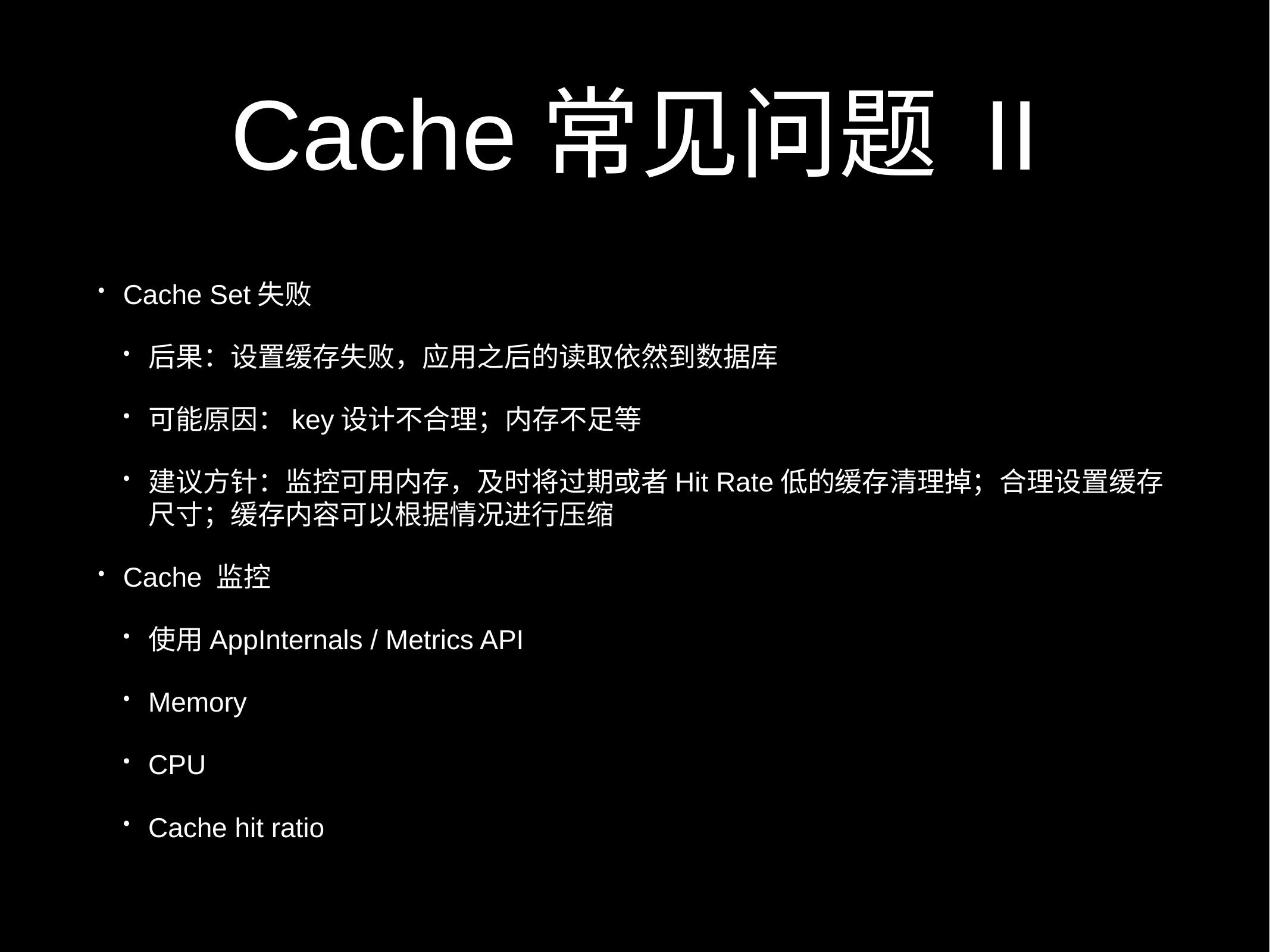

# Cache常见问题 II
Cache Set失败
后果：设置缓存失败，应用之后的读取依然到数据库
可能原因：key设计不合理；内存不足等
建议方针：监控可用内存，及时将过期或者Hit Rate低的缓存清理掉；合理设置缓存尺寸；缓存内容可以根据情况进行压缩
Cache 监控
使用AppInternals / Metrics API
Memory
CPU
Cache hit ratio